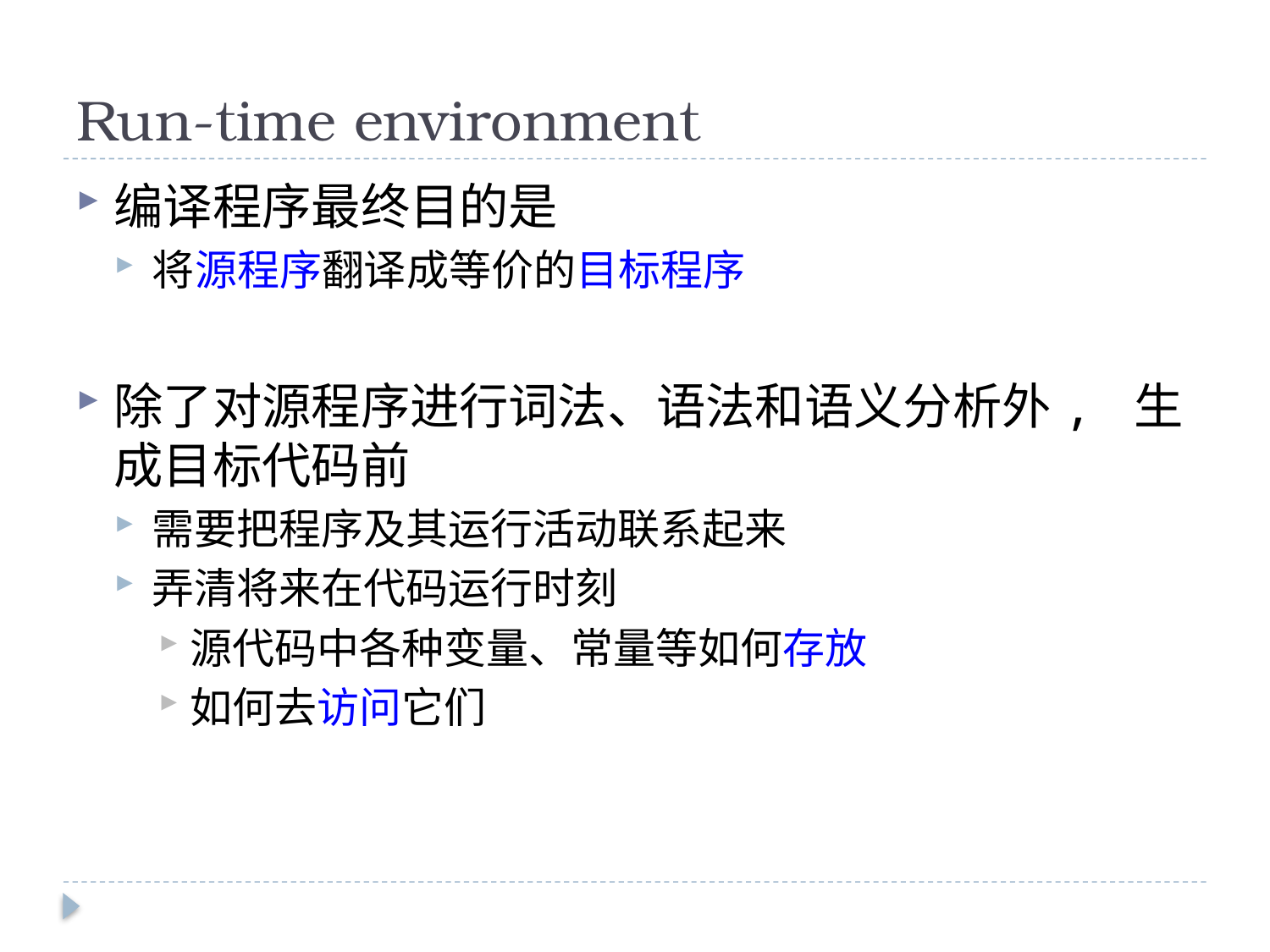

# Run-time environment
编译程序最终目的是
将源程序翻译成等价的目标程序

除了对源程序进行词法、语法和语义分析外, 生成目标代码前
需要把程序及其运行活动联系起来
弄清将来在代码运行时刻
源代码中各种变量、常量等如何存放
如何去访问它们

14